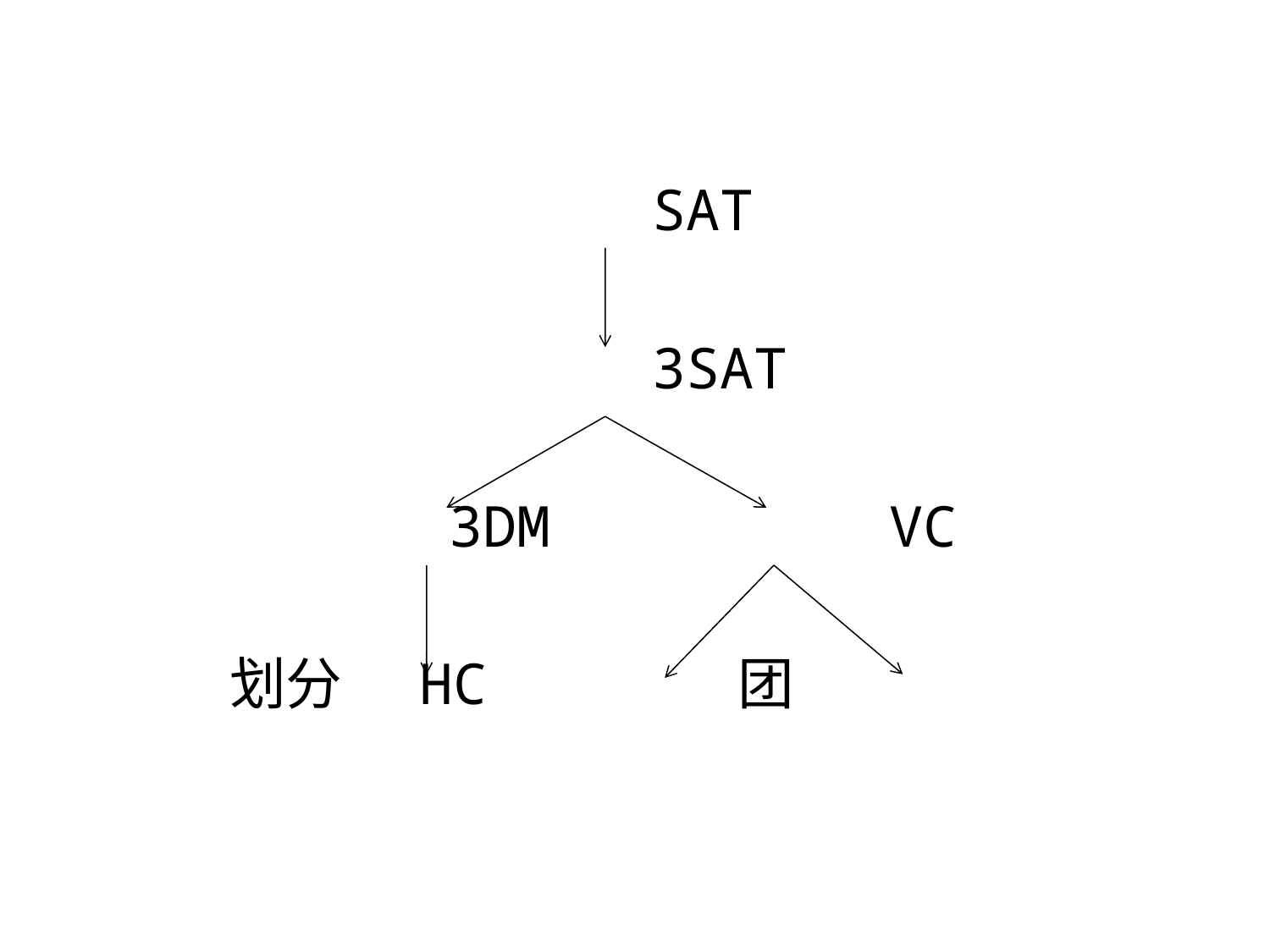

SAT

                 3SAT

           3DM          VC

           划分     HC       团